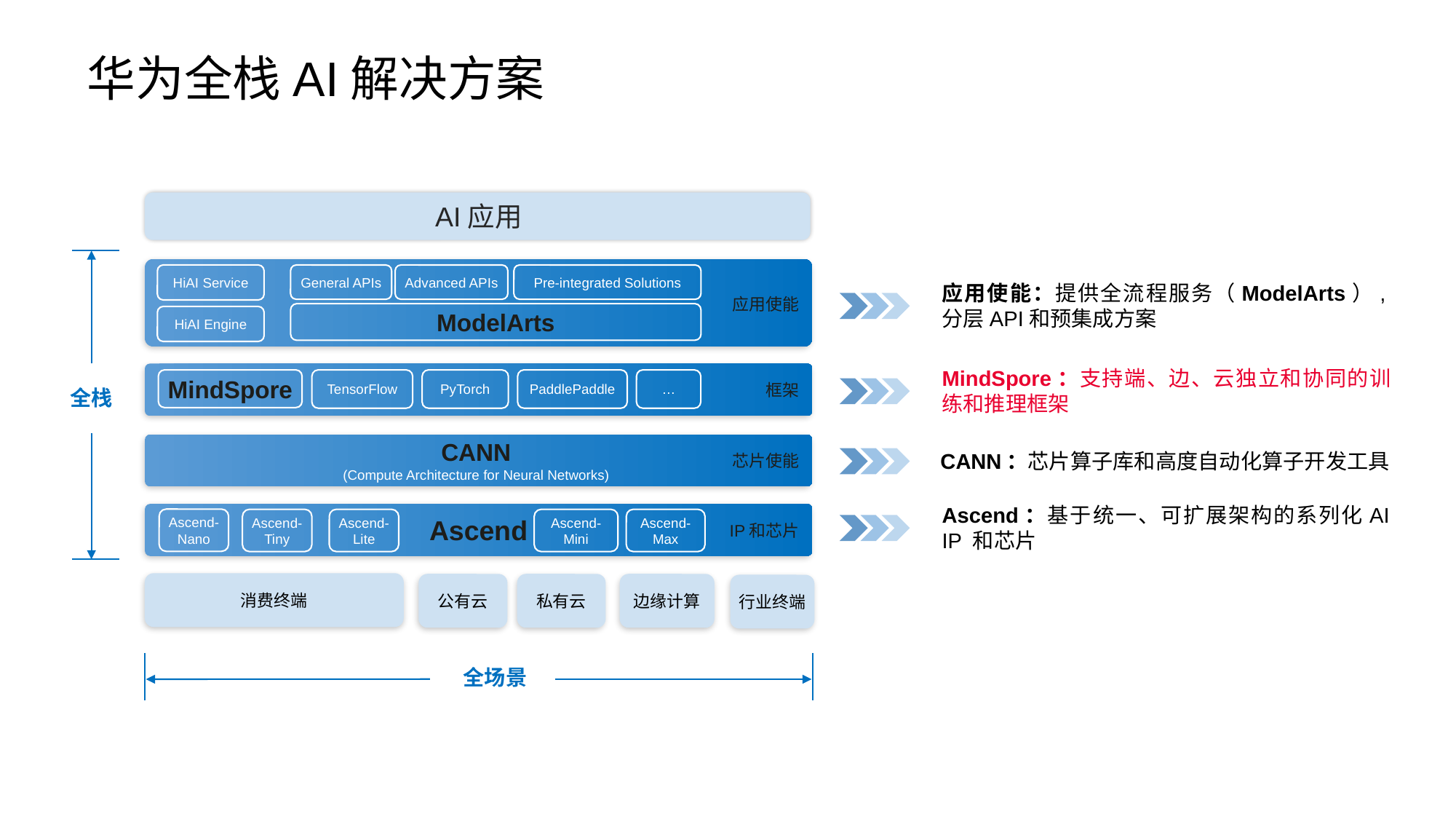

华为全栈AI解决方案

AI应用

General APIs
Advanced APIs
Pre-integrated Solutions
ModelArts
HiAI Service
应用使能：提供全流程服务（ModelArts）,分层API和预集成方案

MindSpore：支持端、边、云独立和协同的训练和推理框架

CANN：芯片算子库和高度自动化算子开发工具

Ascend：基于统一、可扩展架构的系列化AI IP 和芯片

应用使能
HiAI Engine

MindSpore
TensorFlow
PyTorch
PaddlePaddle
…
框架
全栈
CANN
(Compute Architecture for Neural Networks)

芯片使能
Ascend
Ascend-Nano
Ascend-Tiny
Ascend-Lite
Ascend-Mini
Ascend-Max
IP和芯片
消费终端
公有云
私有云
边缘计算
行业终端
全场景